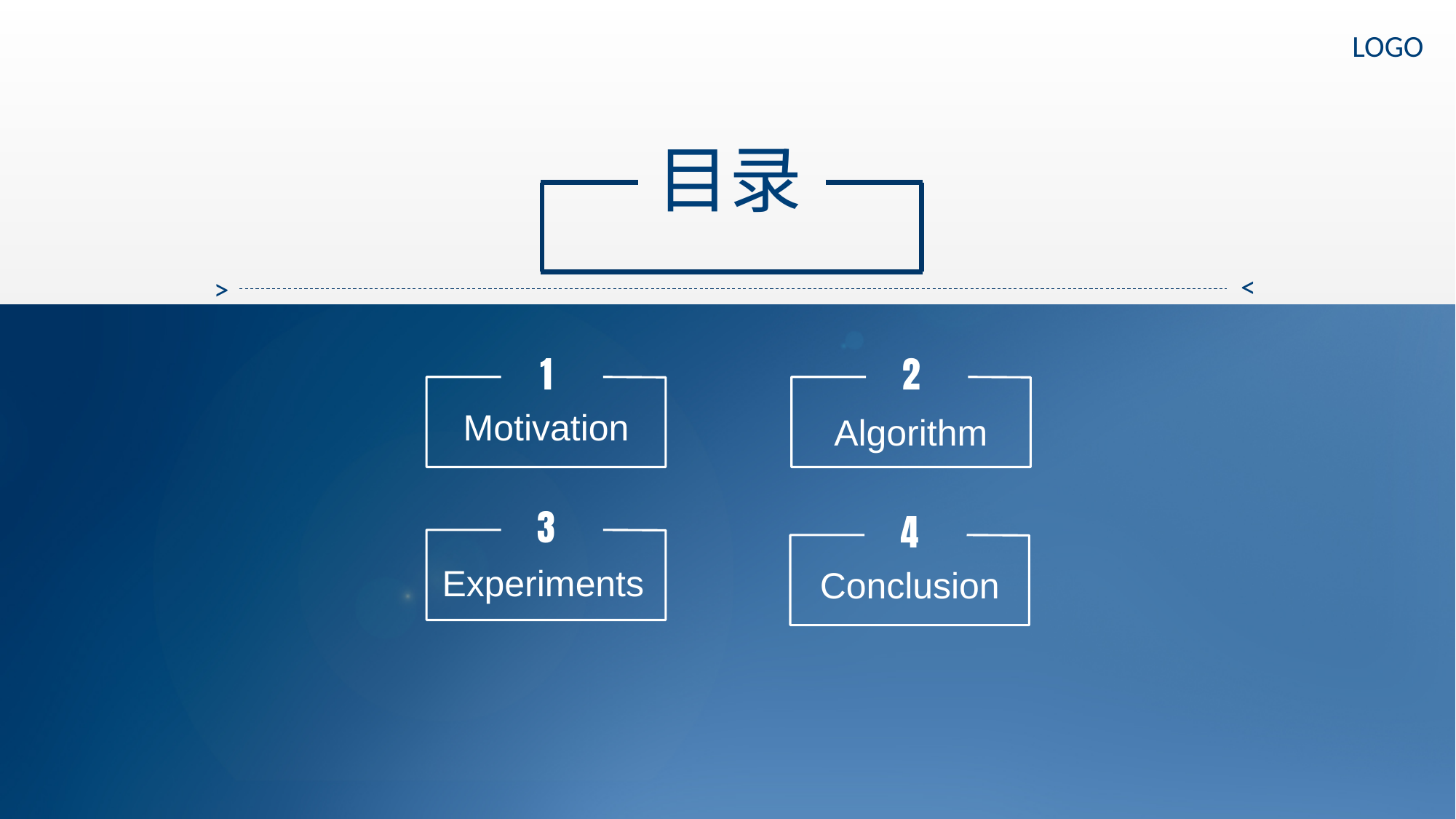

LOGO
目录
>
>
1
2

Motivation
Algorithm
3
4

Experiments
Conclusion